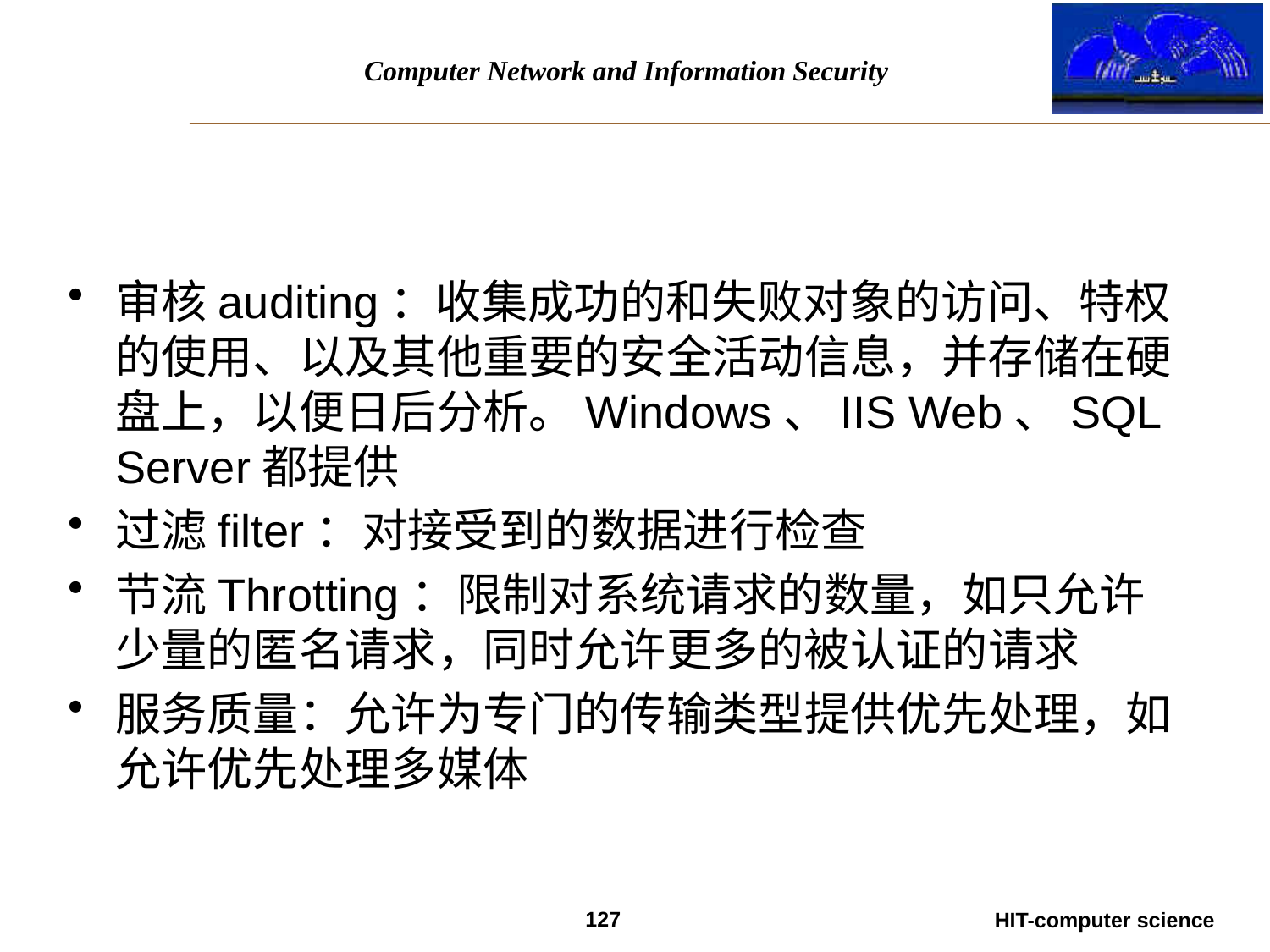

审核auditing：收集成功的和失败对象的访问、特权的使用、以及其他重要的安全活动信息，并存储在硬盘上，以便日后分析。Windows、IIS Web、SQL Server都提供
过滤filter：对接受到的数据进行检查
节流Throtting：限制对系统请求的数量，如只允许少量的匿名请求，同时允许更多的被认证的请求
服务质量：允许为专门的传输类型提供优先处理，如允许优先处理多媒体

127
HIT-computer science